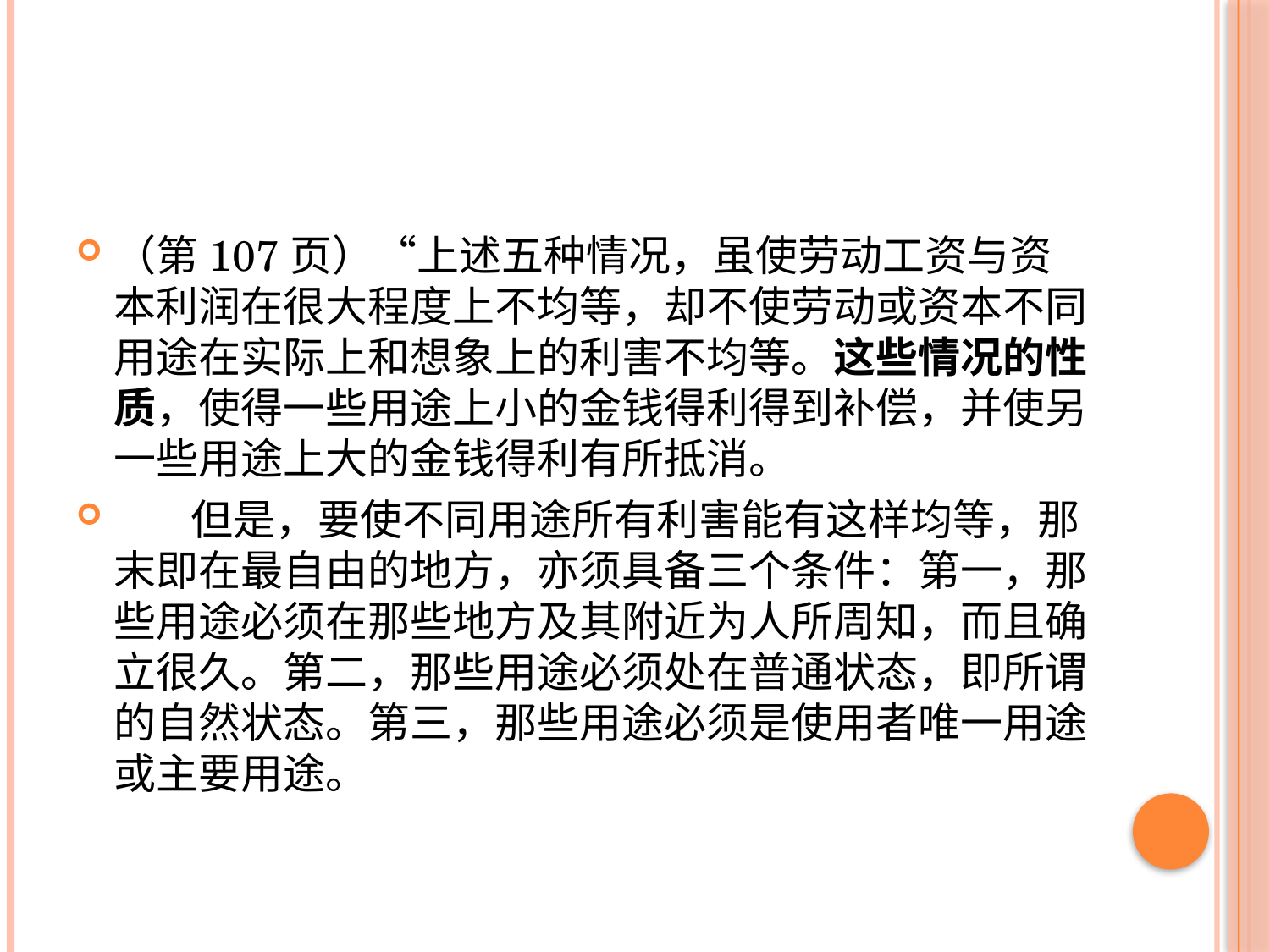

#
（第107页）“上述五种情况，虽使劳动工资与资本利润在很大程度上不均等，却不使劳动或资本不同用途在实际上和想象上的利害不均等。这些情况的性质，使得一些用途上小的金钱得利得到补偿，并使另一些用途上大的金钱得利有所抵消。
       但是，要使不同用途所有利害能有这样均等，那末即在最自由的地方，亦须具备三个条件：第一，那些用途必须在那些地方及其附近为人所周知，而且确立很久。第二，那些用途必须处在普通状态，即所谓的自然状态。第三，那些用途必须是使用者唯一用途或主要用途。